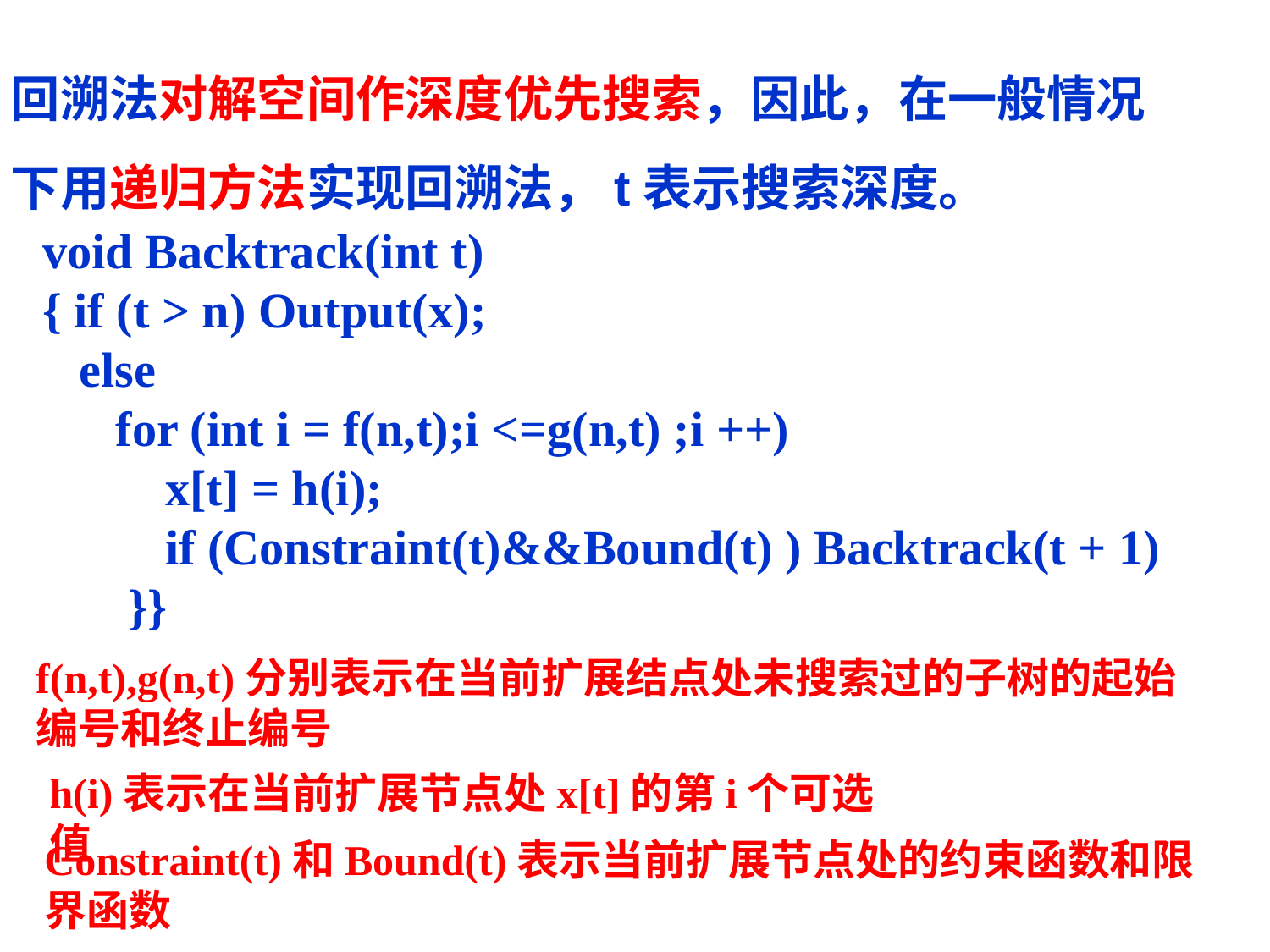

回溯法对解空间作深度优先搜索，因此，在一般情况下用递归方法实现回溯法，t表示搜索深度。
void Backtrack(int t)
{ if (t > n) Output(x);
   else
      for (int i = f(n,t);i <=g(n,t) ;i ++)
          x[t] = h(i);
          if (Constraint(t)&&Bound(t) ) Backtrack(t + 1)
       }}
f(n,t),g(n,t)分别表示在当前扩展结点处未搜索过的子树的起始编号和终止编号
h(i)表示在当前扩展节点处x[t]的第i个可选值
Constraint(t)和Bound(t)表示当前扩展节点处的约束函数和限界函数